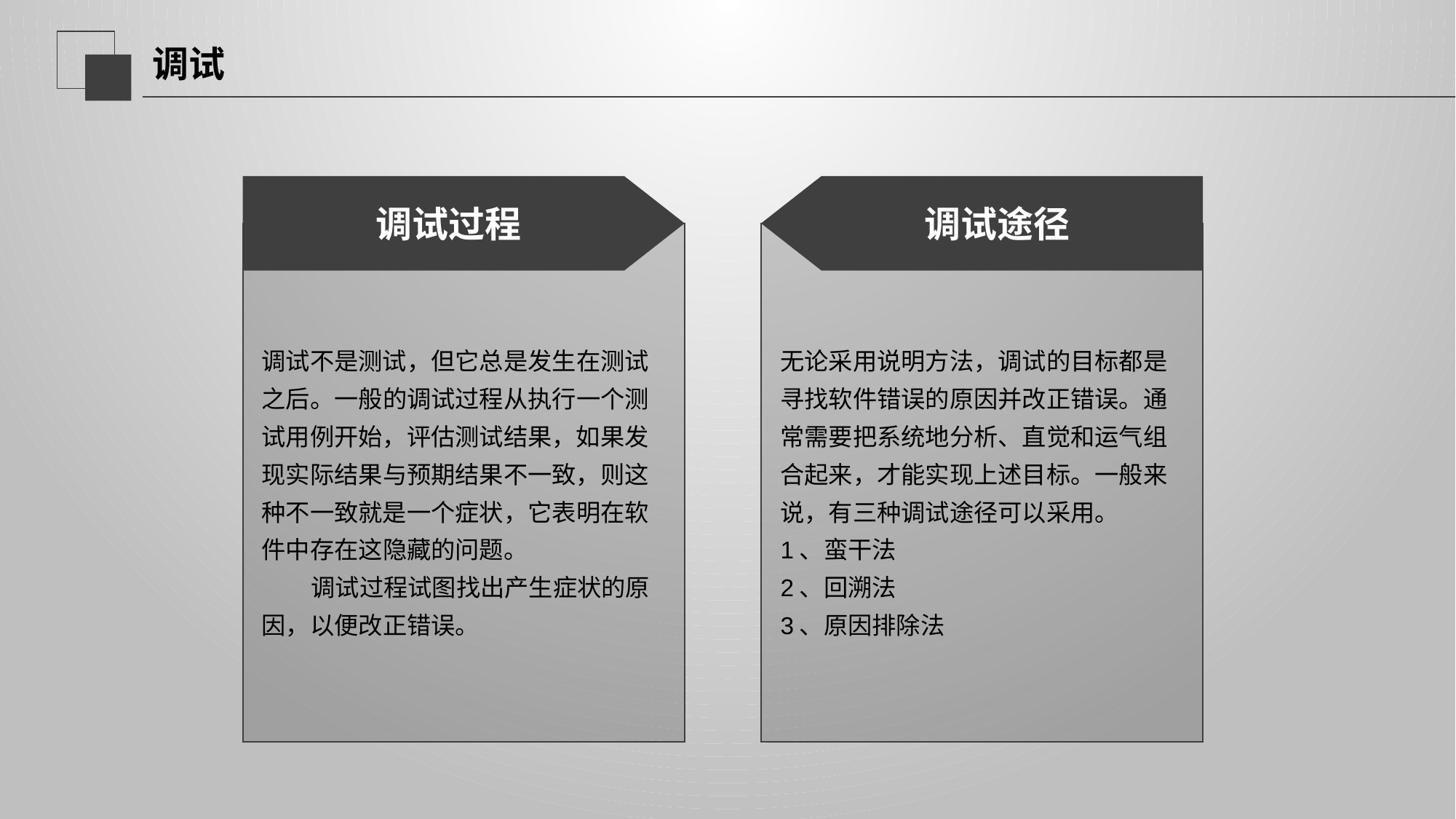

# 调试
调试过程
调试途径

调试不是测试，但它总是发生在测试之后。一般的调试过程从执行一个测试用例开始，评估测试结果，如果发现实际结果与预期结果不一致，则这种不一致就是一个症状，它表明在软件中存在这隐藏的问题。
        调试过程试图找出产生症状的原因，以便改正错误。
无论采用说明方法，调试的目标都是寻找软件错误的原因并改正错误。通常需要把系统地分析、直觉和运气组合起来，才能实现上述目标。一般来说，有三种调试途径可以采用。
1、蛮干法
2、回溯法
3、原因排除法